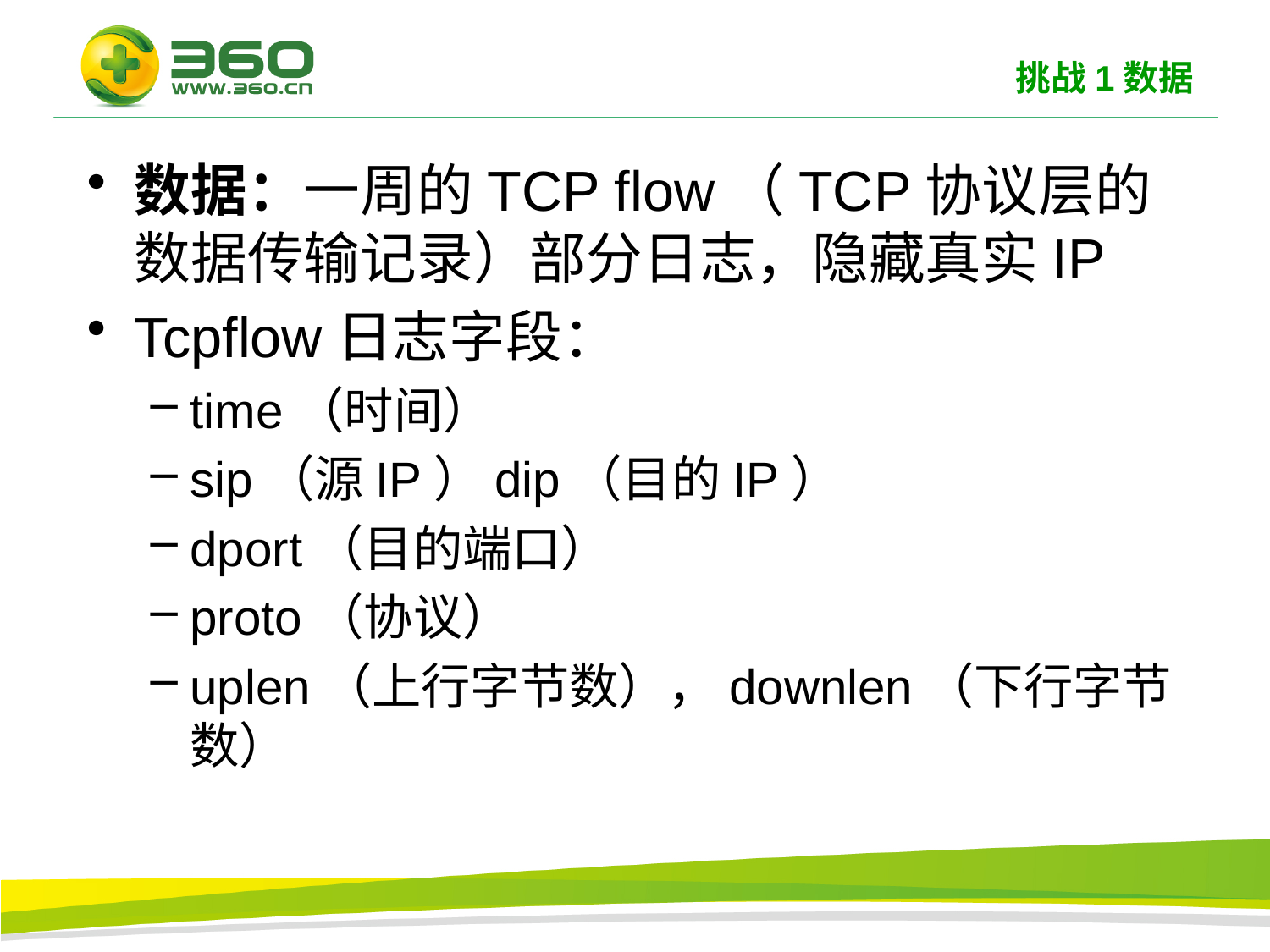

# 挑战1数据
数据：一周的TCP flow（TCP协议层的数据传输记录）部分日志，隐藏真实IP
Tcpflow日志字段：
time（时间）
sip（源IP）dip（目的IP）
dport（目的端口）
proto（协议）
uplen（上行字节数），downlen（下行字节数）